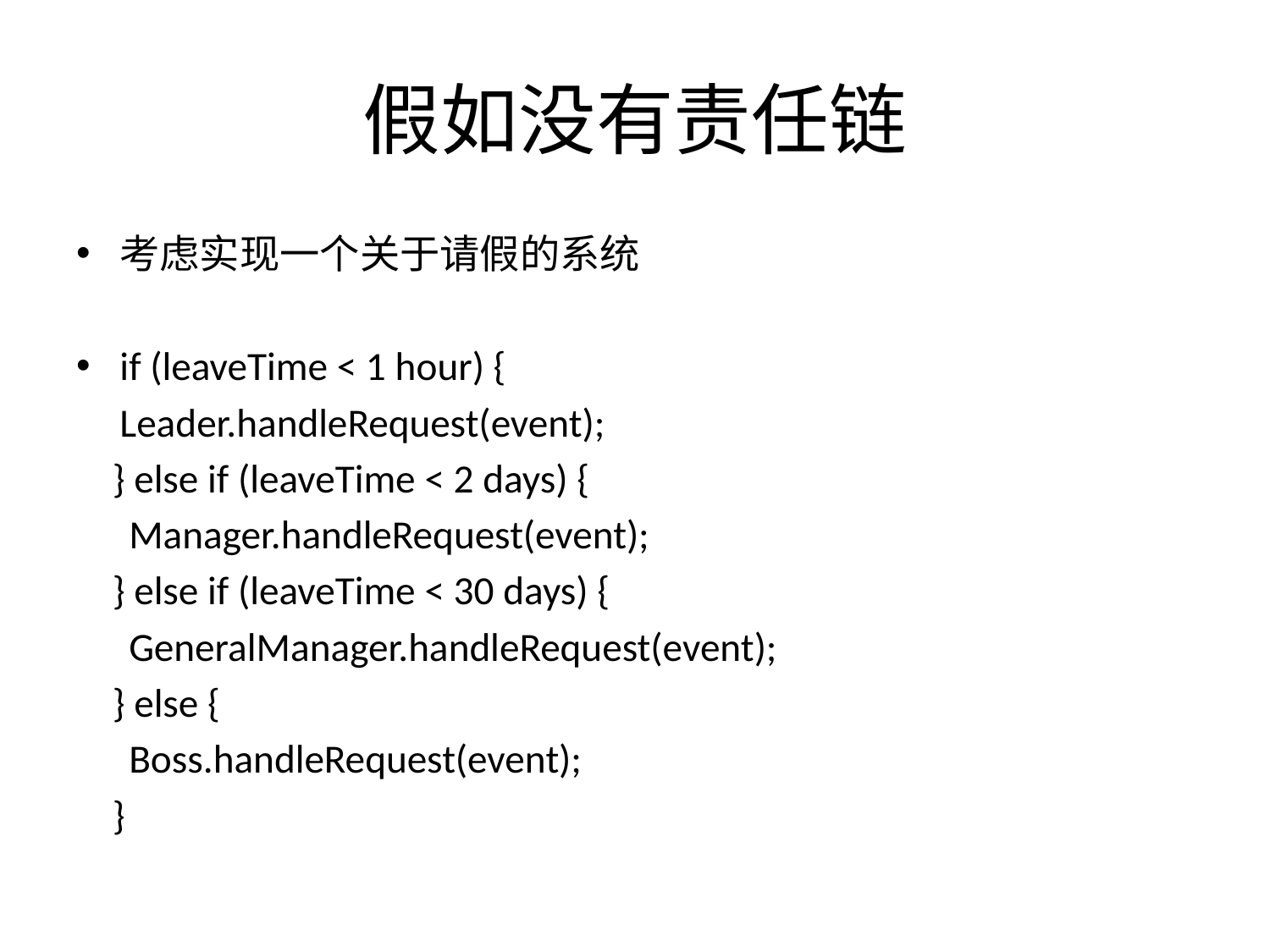

# 假如没有责任链
考虑实现一个关于请假的系统

if (leaveTime < 1 hour) {
		Leader.handleRequest(event);
    } else if (leaveTime < 2 days) {
		 Manager.handleRequest(event);
    } else if (leaveTime < 30 days) {
		 GeneralManager.handleRequest(event);
    } else {
		 Boss.handleRequest(event);
    }